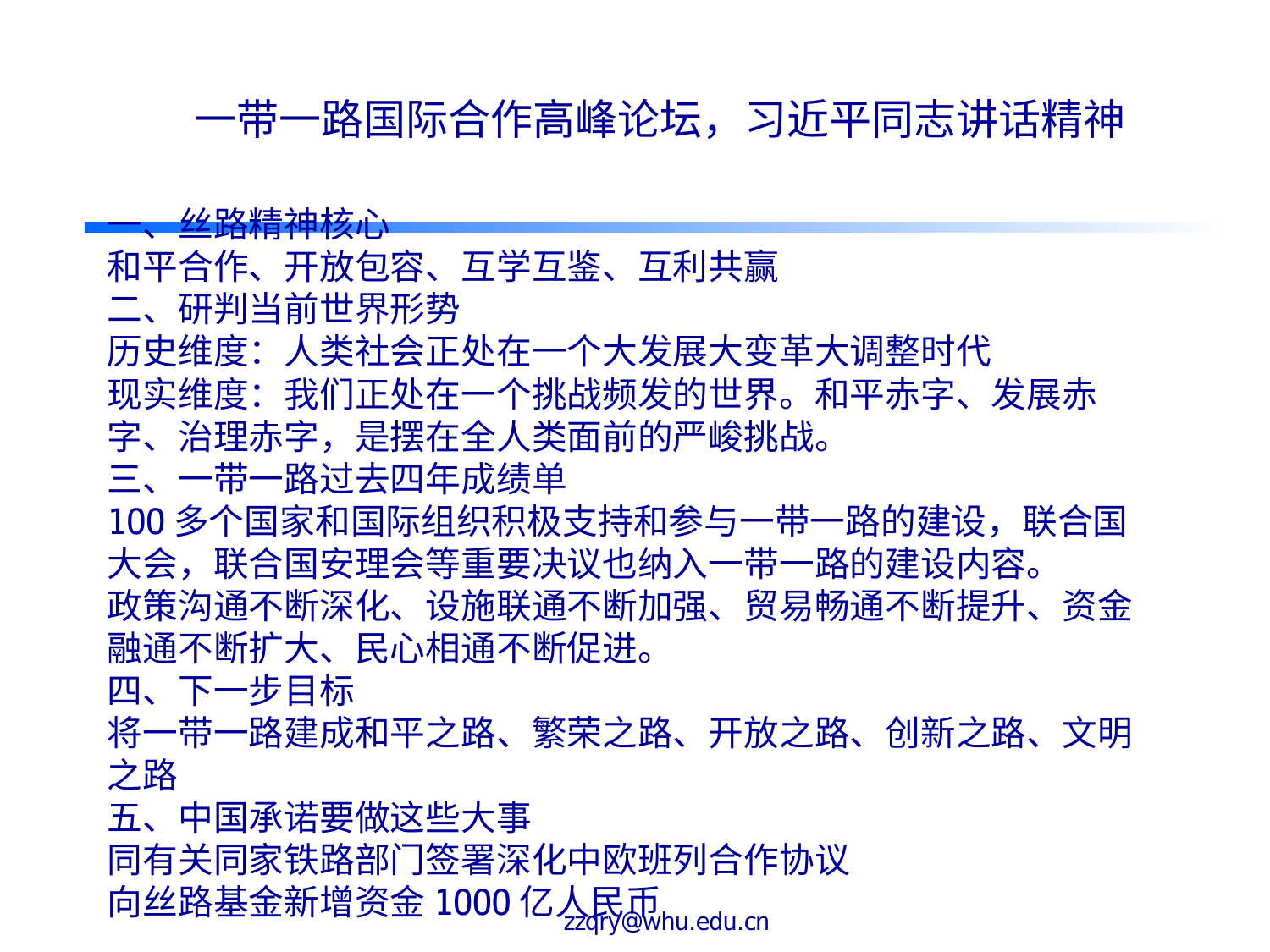

一带一路国际合作高峰论坛，习近平同志讲话精神
一、丝路精神核心
和平合作、开放包容、互学互鉴、互利共赢
二、研判当前世界形势
历史维度：人类社会正处在一个大发展大变革大调整时代
现实维度：我们正处在一个挑战频发的世界。和平赤字、发展赤字、治理赤字，是摆在全人类面前的严峻挑战。
三、一带一路过去四年成绩单
100多个国家和国际组织积极支持和参与一带一路的建设，联合国大会，联合国安理会等重要决议也纳入一带一路的建设内容。
政策沟通不断深化、设施联通不断加强、贸易畅通不断提升、资金融通不断扩大、民心相通不断促进。
四、下一步目标
将一带一路建成和平之路、繁荣之路、开放之路、创新之路、文明之路
五、中国承诺要做这些大事
同有关同家铁路部门签署深化中欧班列合作协议
向丝路基金新增资金1000亿人民币

zzqry@whu.edu.cn